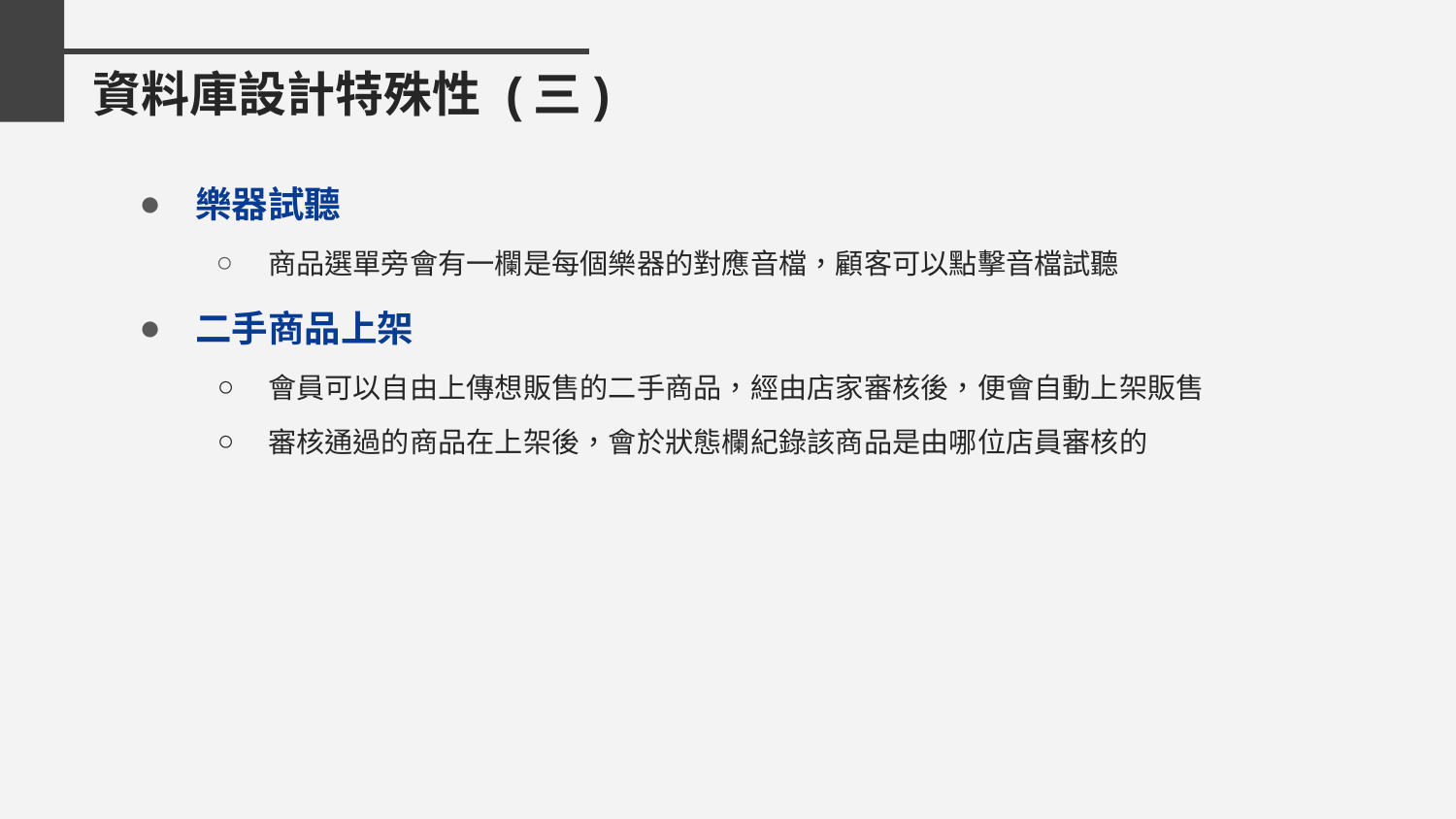

資料庫設計特殊性 (三)
樂器試聽
商品選單旁會有一欄是每個樂器的對應音檔，顧客可以點擊音檔試聽
二手商品上架
會員可以自由上傳想販售的二手商品，經由店家審核後，便會自動上架販售
審核通過的商品在上架後，會於狀態欄紀錄該商品是由哪位店員審核的